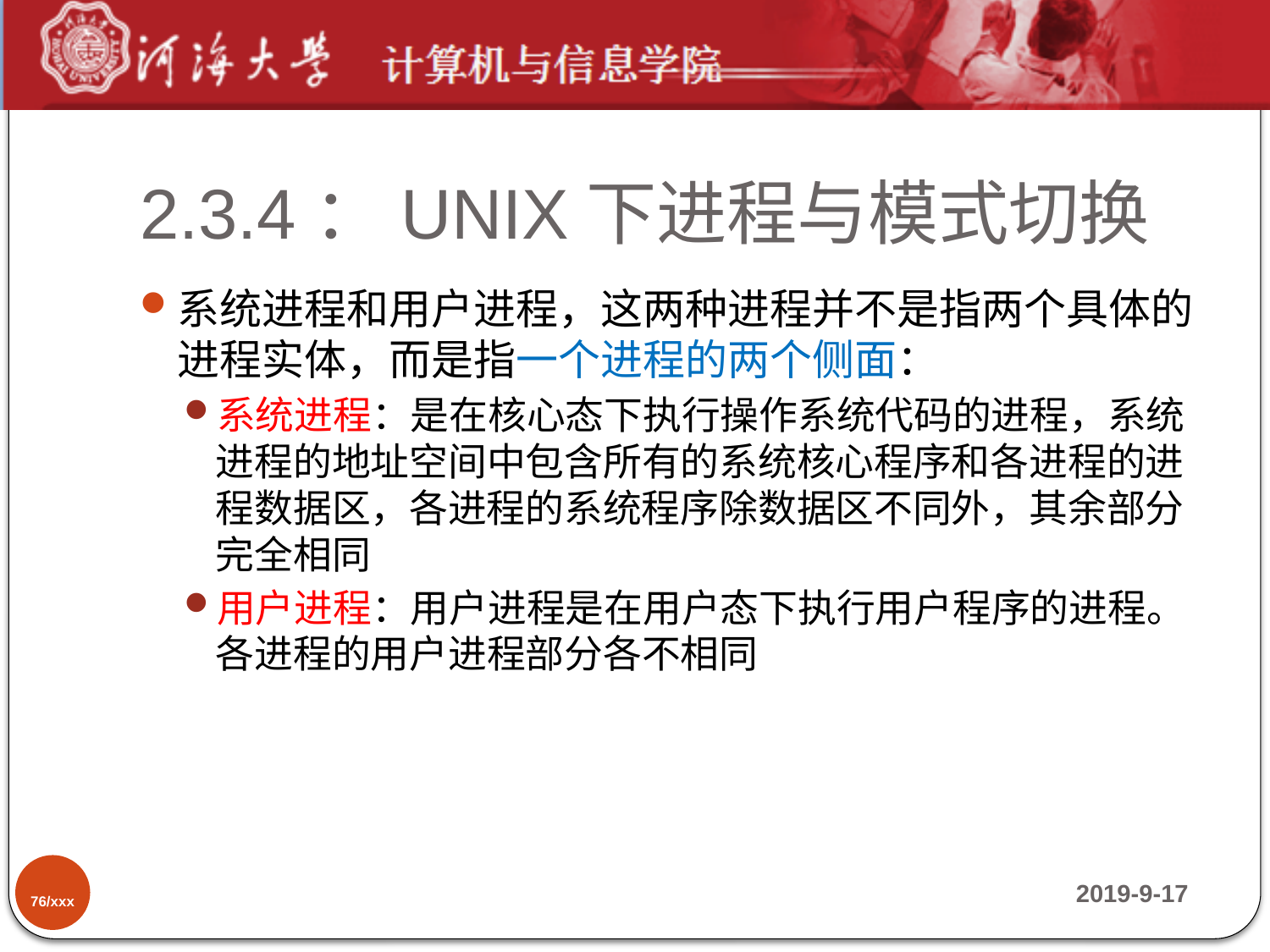

# 2.3.4：UNIX下进程与模式切换
系统进程和用户进程，这两种进程并不是指两个具体的进程实体，而是指一个进程的两个侧面：
系统进程：是在核心态下执行操作系统代码的进程，系统进程的地址空间中包含所有的系统核心程序和各进程的进程数据区，各进程的系统程序除数据区不同外，其余部分完全相同
用户进程：用户进程是在用户态下执行用户程序的进程。各进程的用户进程部分各不相同

76/xxx
2019-9-17